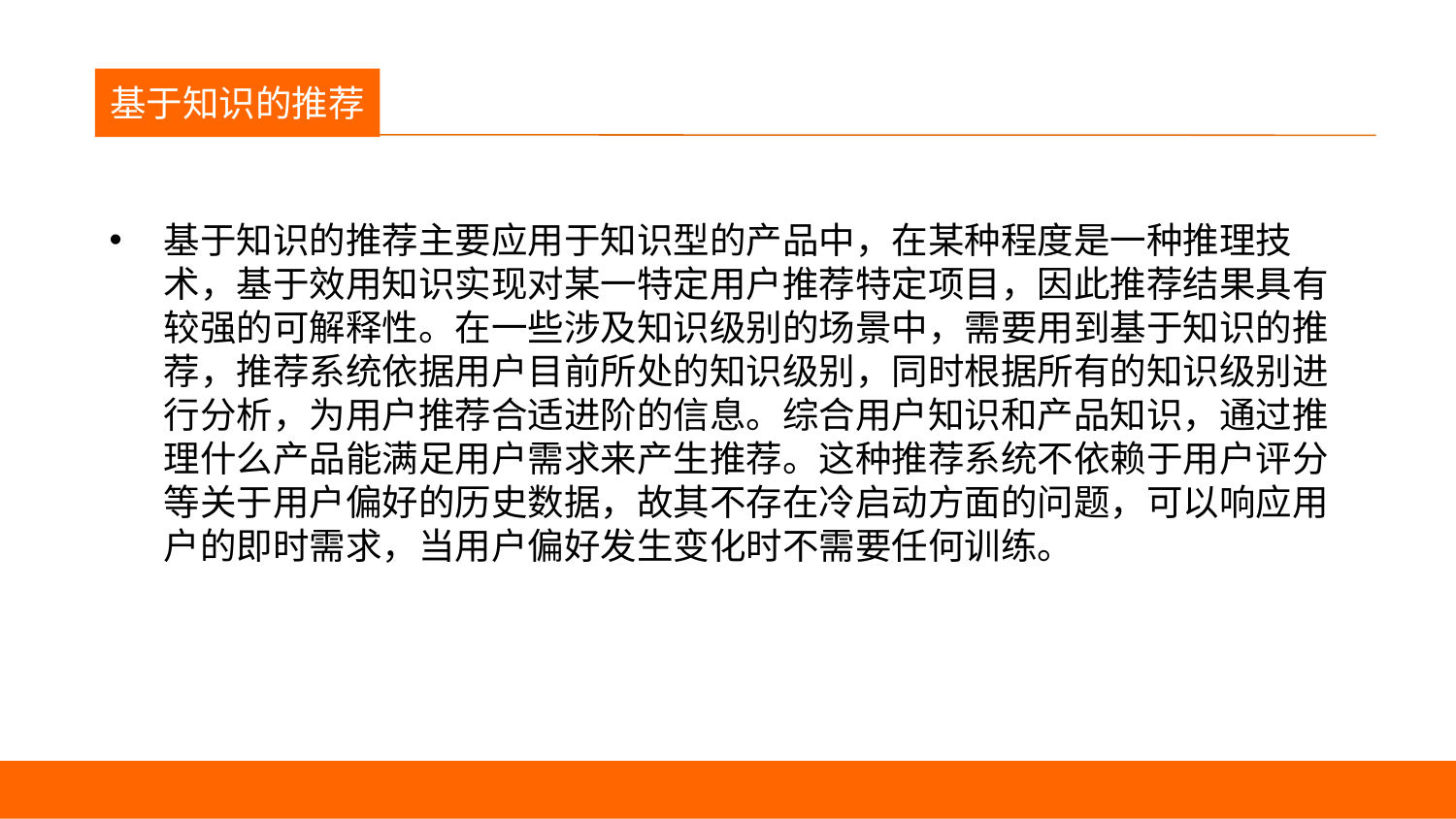

议程
基于知识的推荐

基于知识的推荐主要应用于知识型的产品中，在某种程度是一种推理技术，基于效用知识实现对某一特定用户推荐特定项目，因此推荐结果具有较强的可解释性。在一些涉及知识级别的场景中，需要用到基于知识的推荐，推荐系统依据用户目前所处的知识级别，同时根据所有的知识级别进行分析，为用户推荐合适进阶的信息。综合用户知识和产品知识，通过推理什么产品能满足用户需求来产生推荐。这种推荐系统不依赖于用户评分等关于用户偏好的历史数据，故其不存在冷启动方面的问题，可以响应用户的即时需求，当用户偏好发生变化时不需要任何训练。